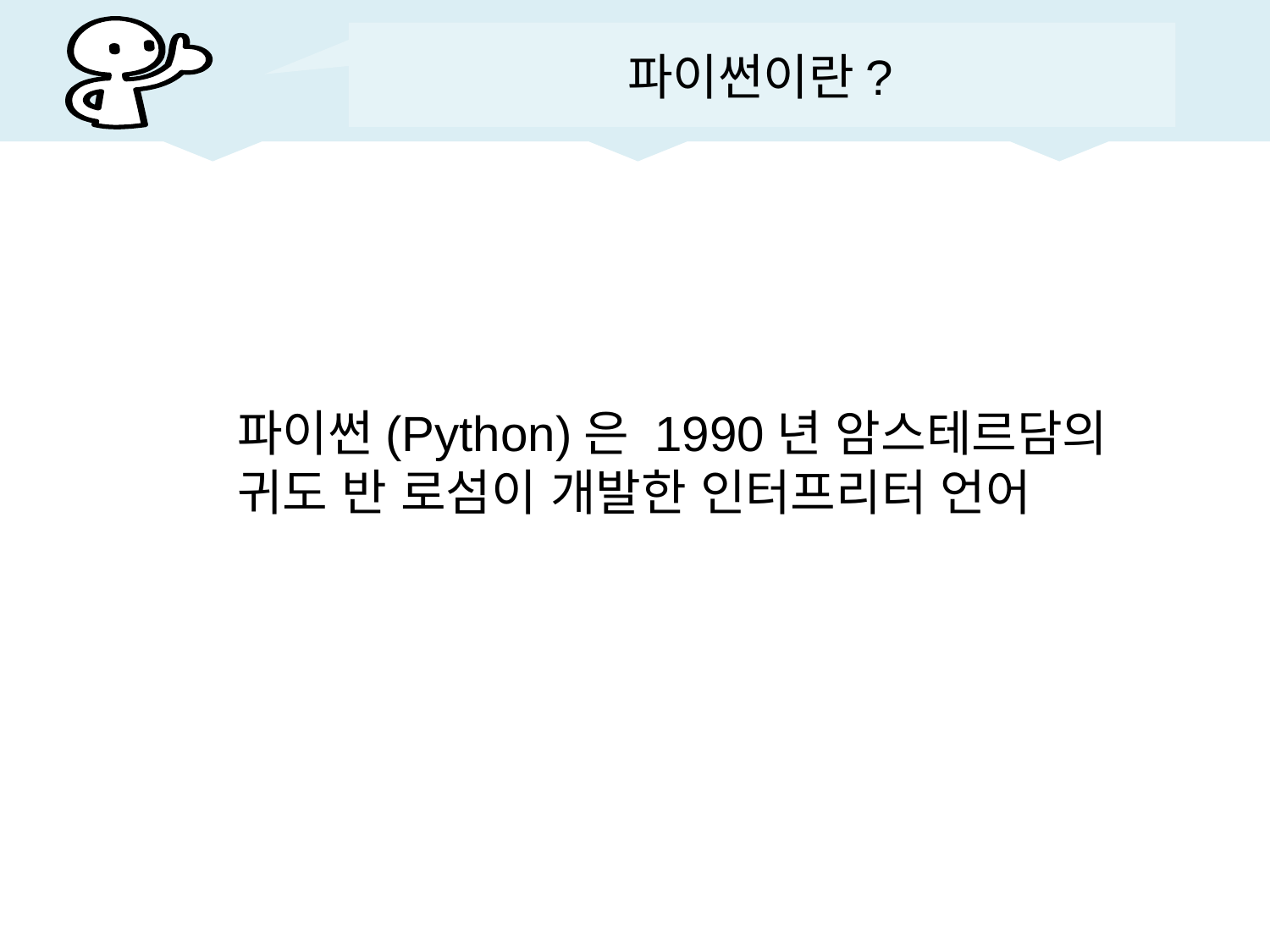

파이썬이란?
파이썬(Python)은 1990년 암스테르담의
귀도 반 로섬이 개발한 인터프리터 언어